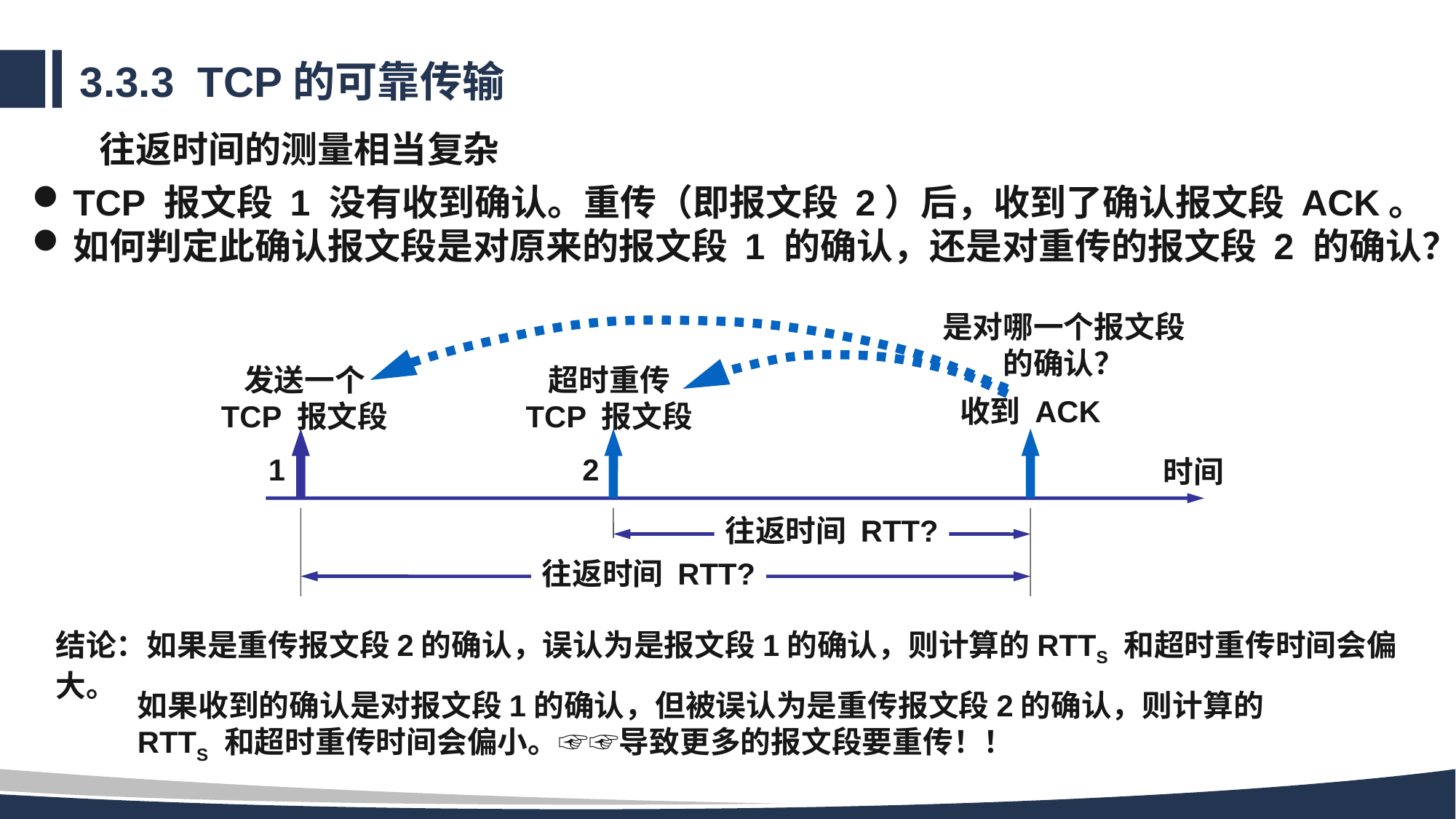

# 3.3.3  TCP的可靠传输
往返时间的测量相当复杂
TCP 报文段 1 没有收到确认。重传（即报文段 2）后，收到了确认报文段 ACK。
如何判定此确认报文段是对原来的报文段 1 的确认，还是对重传的报文段 2 的确认？
是对哪一个报文段
的确认？

发送一个
TCP 报文段
超时重传
TCP 报文段
收到 ACK
1
2
时间

往返时间 RTT?

往返时间 RTT?

结论：如果是重传报文段2的确认，误认为是报文段1的确认，则计算的RTTS 和超时重传时间会偏大。
如果收到的确认是对报文段1的确认，但被误认为是重传报文段2的确认，则计算的RTTS 和超时重传时间会偏小。☞☞导致更多的报文段要重传！！